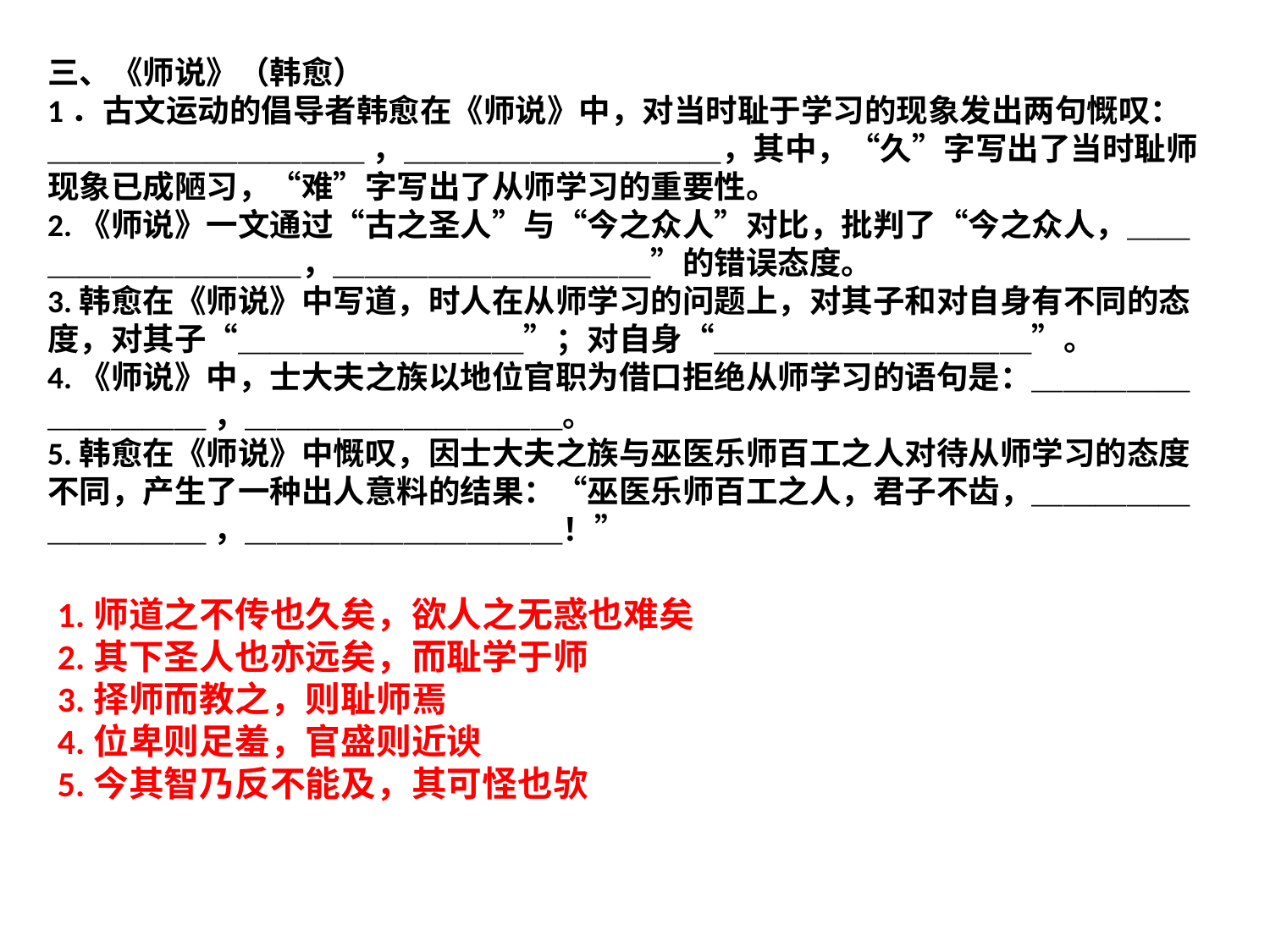

三、《师说》（韩愈）
1．古文运动的倡导者韩愈在《师说》中，对当时耻于学习的现象发出两句慨叹：＿＿＿＿＿＿＿＿＿＿ ，＿＿＿＿＿＿＿＿＿＿，其中，“久”字写出了当时耻师现象已成陋习，“难”字写出了从师学习的重要性。
2.《师说》一文通过“古之圣人”与“今之众人”对比，批判了“今之众人，＿＿＿＿＿＿＿＿＿＿，＿＿＿＿＿＿＿＿＿＿”的错误态度。
3.韩愈在《师说》中写道，时人在从师学习的问题上，对其子和对自身有不同的态度，对其子“＿＿＿＿＿＿＿＿＿”；对自身“＿＿＿＿＿＿＿＿＿＿”。
4.《师说》中，士大夫之族以地位官职为借口拒绝从师学习的语句是：＿＿＿＿＿＿＿＿＿＿ ，＿＿＿＿＿＿＿＿＿＿。
5.韩愈在《师说》中慨叹，因士大夫之族与巫医乐师百工之人对待从师学习的态度不同，产生了一种出人意料的结果：“巫医乐师百工之人，君子不齿，＿＿＿＿＿＿＿＿＿＿ ，＿＿＿＿＿＿＿＿＿＿！”

1.师道之不传也久矣，欲人之无惑也难矣
2.其下圣人也亦远矣，而耻学于师
3.择师而教之，则耻师焉
4.位卑则足羞，官盛则近谀
5.今其智乃反不能及，其可怪也欤